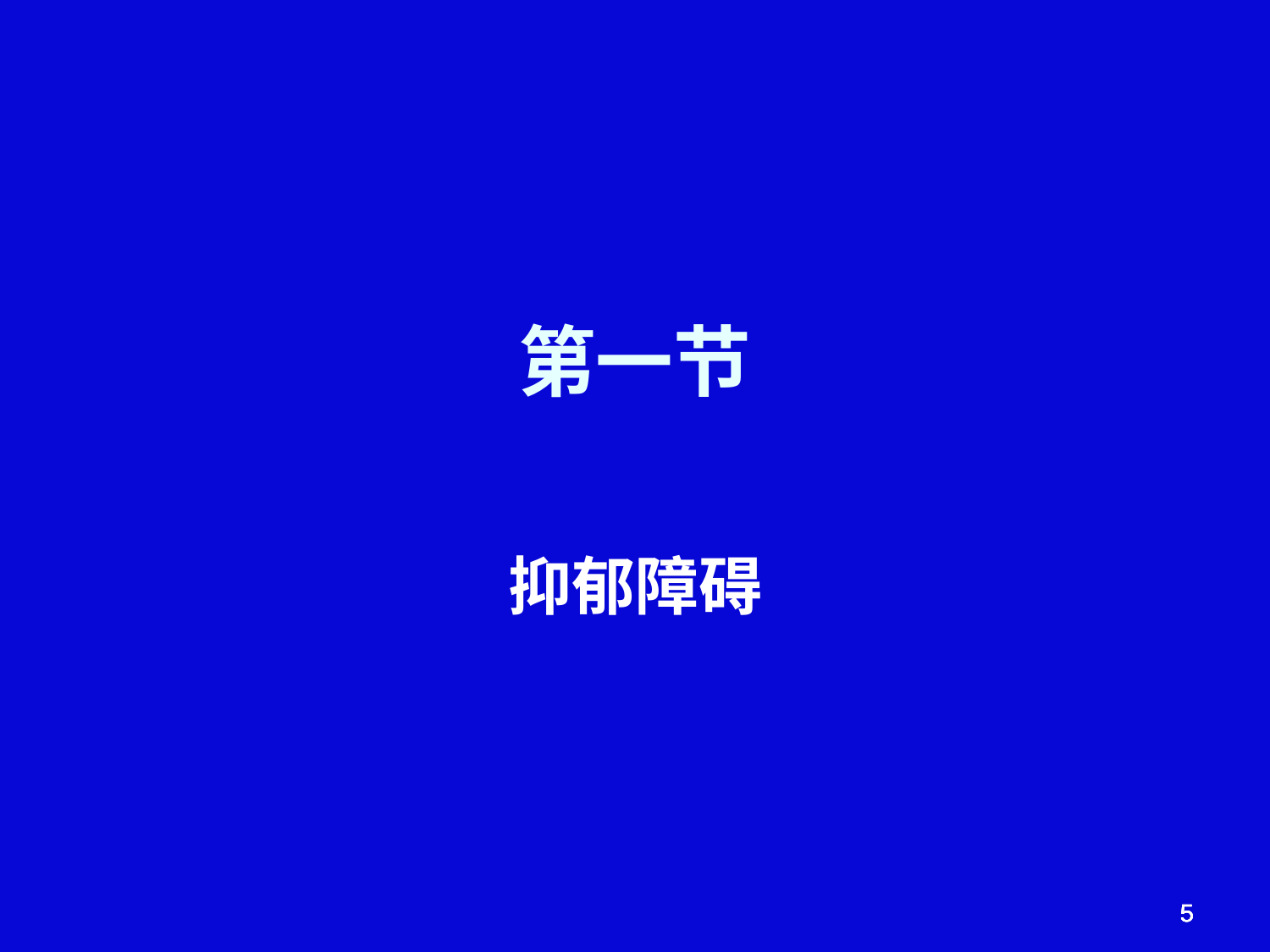

# 第一节
抑郁障碍
5
5
5
5
5
5